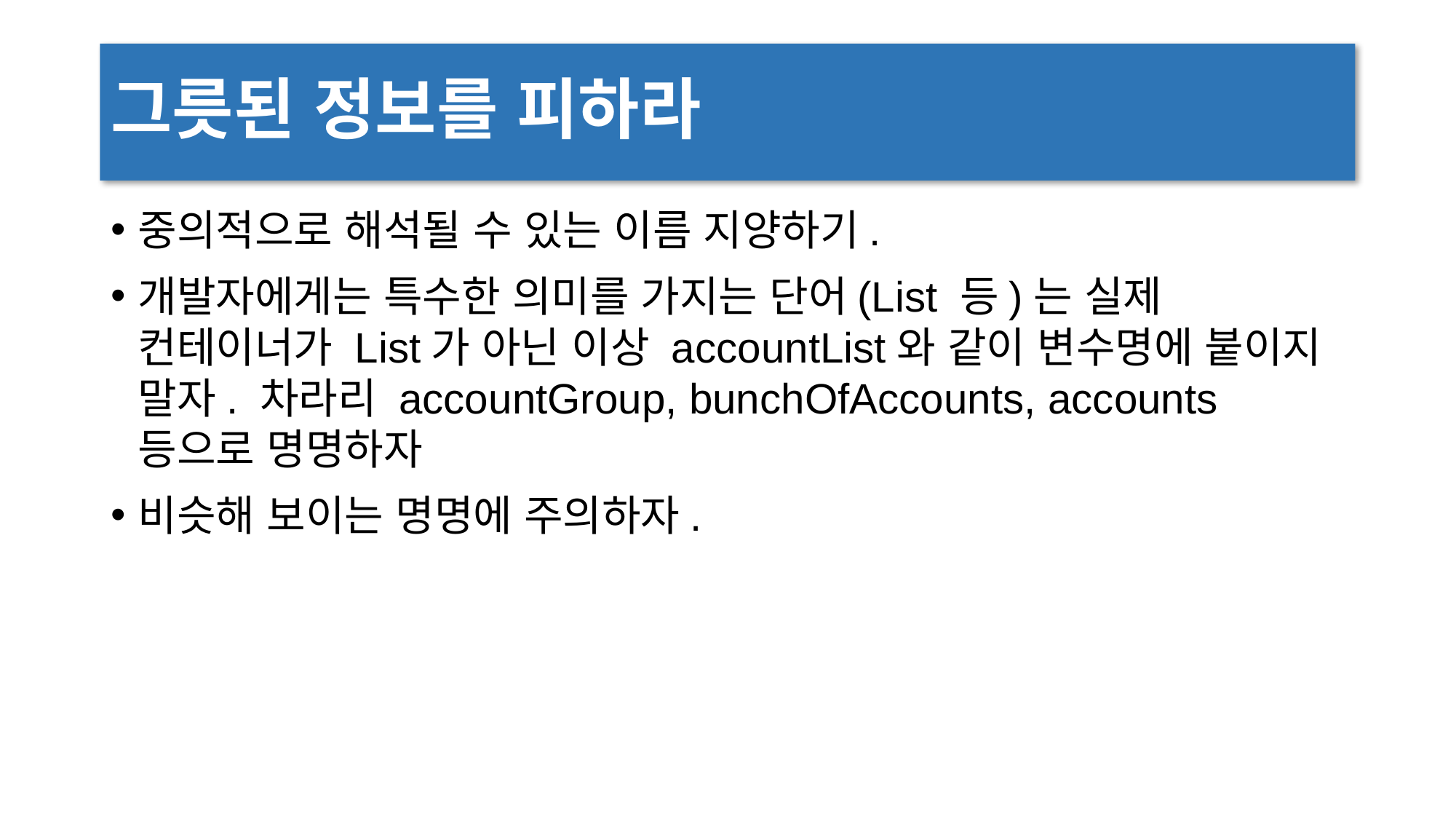

# 그릇된 정보를 피하라
중의적으로 해석될 수 있는 이름 지양하기.
개발자에게는 특수한 의미를 가지는 단어(List 등)는 실제 컨테이너가 List가 아닌 이상 accountList와 같이 변수명에 붙이지 말자. 차라리 accountGroup, bunchOfAccounts, accounts등으로 명명하자
비슷해 보이는 명명에 주의하자.